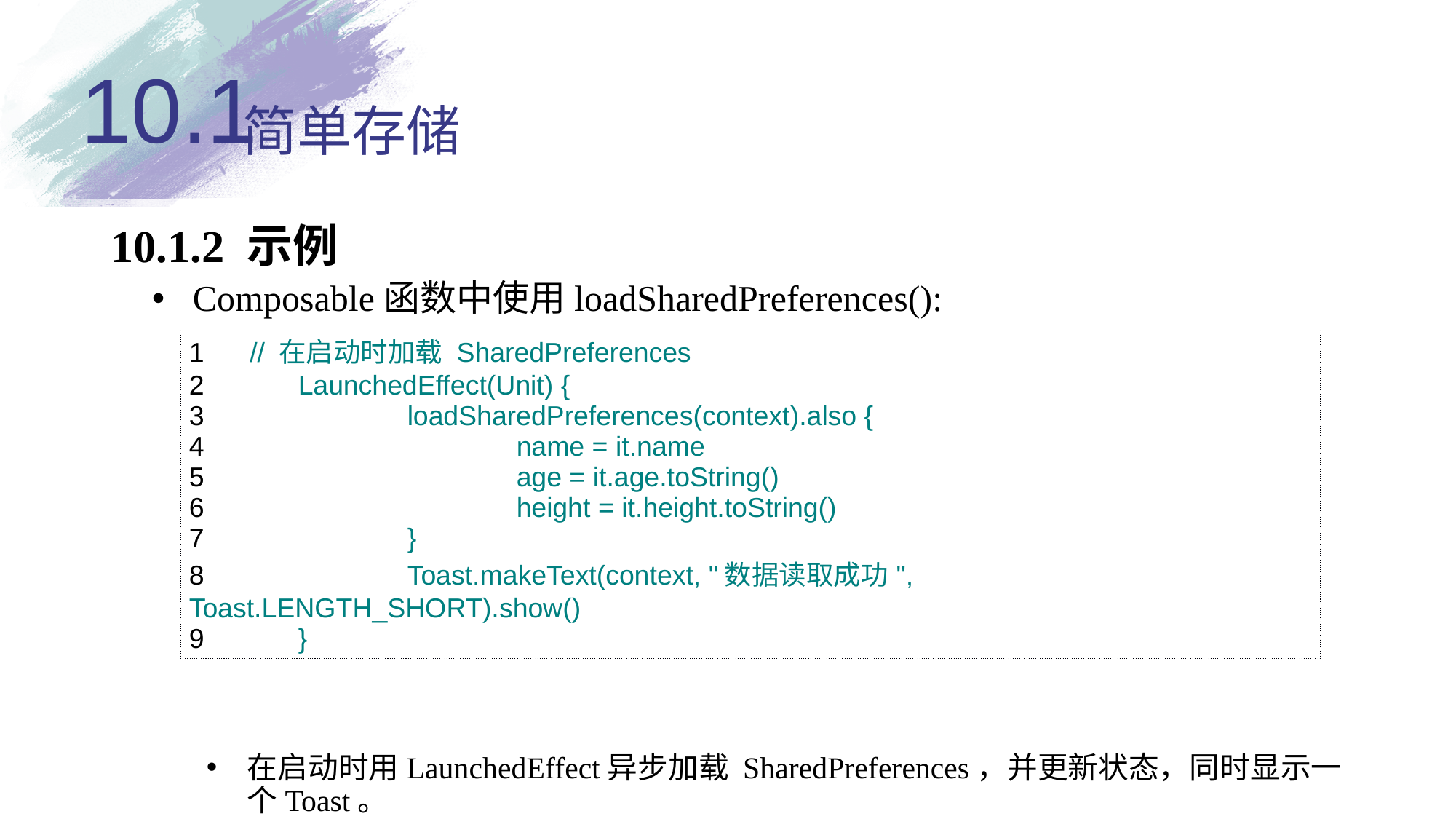

10.1
# 简单存储
10.1.2 示例
Composable函数中使用loadSharedPreferences():

在启动时用LaunchedEffect异步加载 SharedPreferences，并更新状态，同时显示一个Toast。
第3行代码的also是Kotlin的一个标准扩展函数，用来在链式调用中对对象执行一些额外操作，并返回原始对象本身。

| 1  // 在启动时加载 SharedPreferences 2  LaunchedEffect(Unit) { 3  loadSharedPreferences(context).also { 4  name = it.name 5  age = it.age.toString() 6  height = it.height.toString() 7  } 8  Toast.makeText(context, "数据读取成功", Toast.LENGTH\_SHORT).show() 9  } |
| --- |